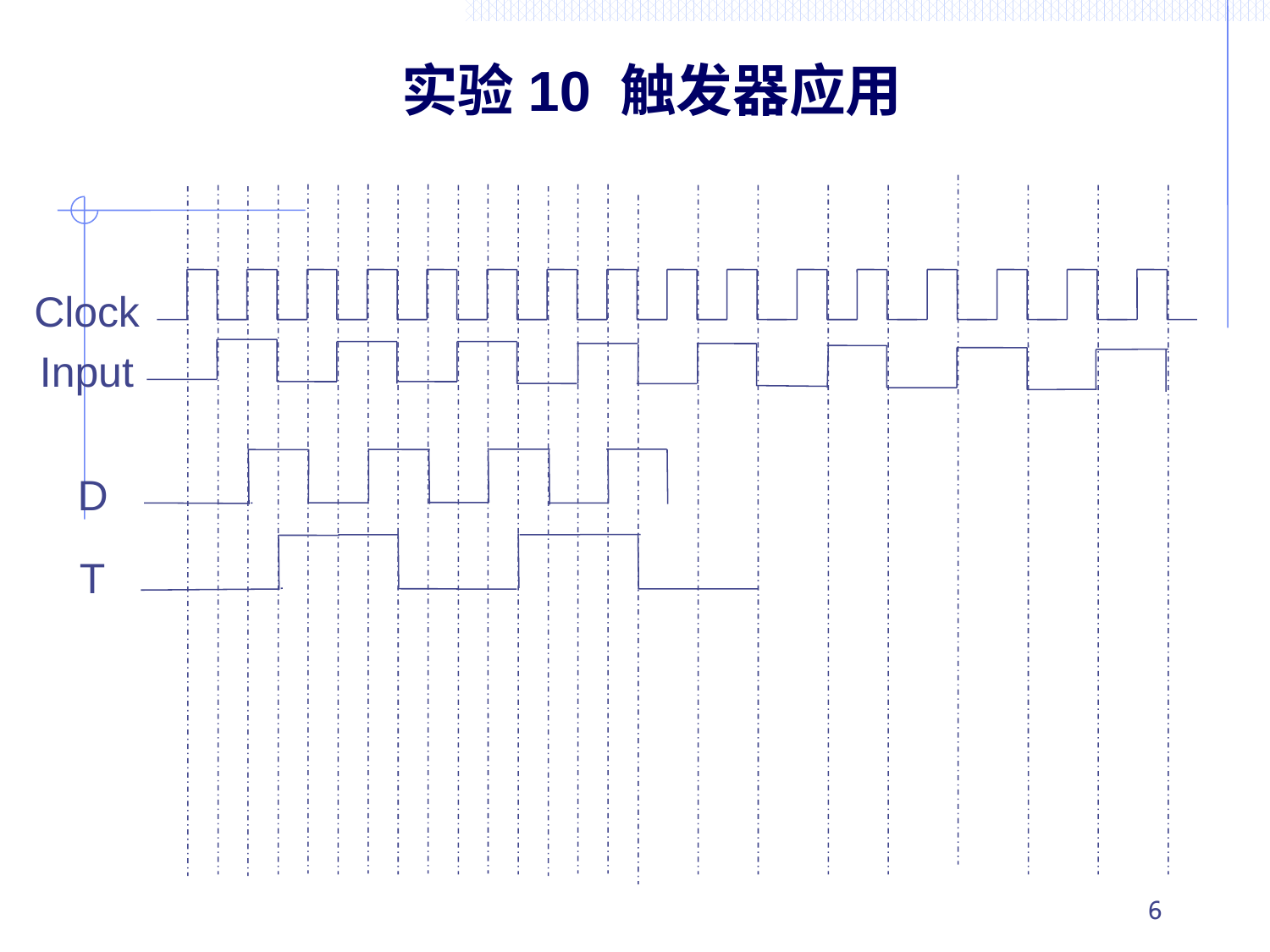

实验10 触发器应用

Clock
Input

D

T

6